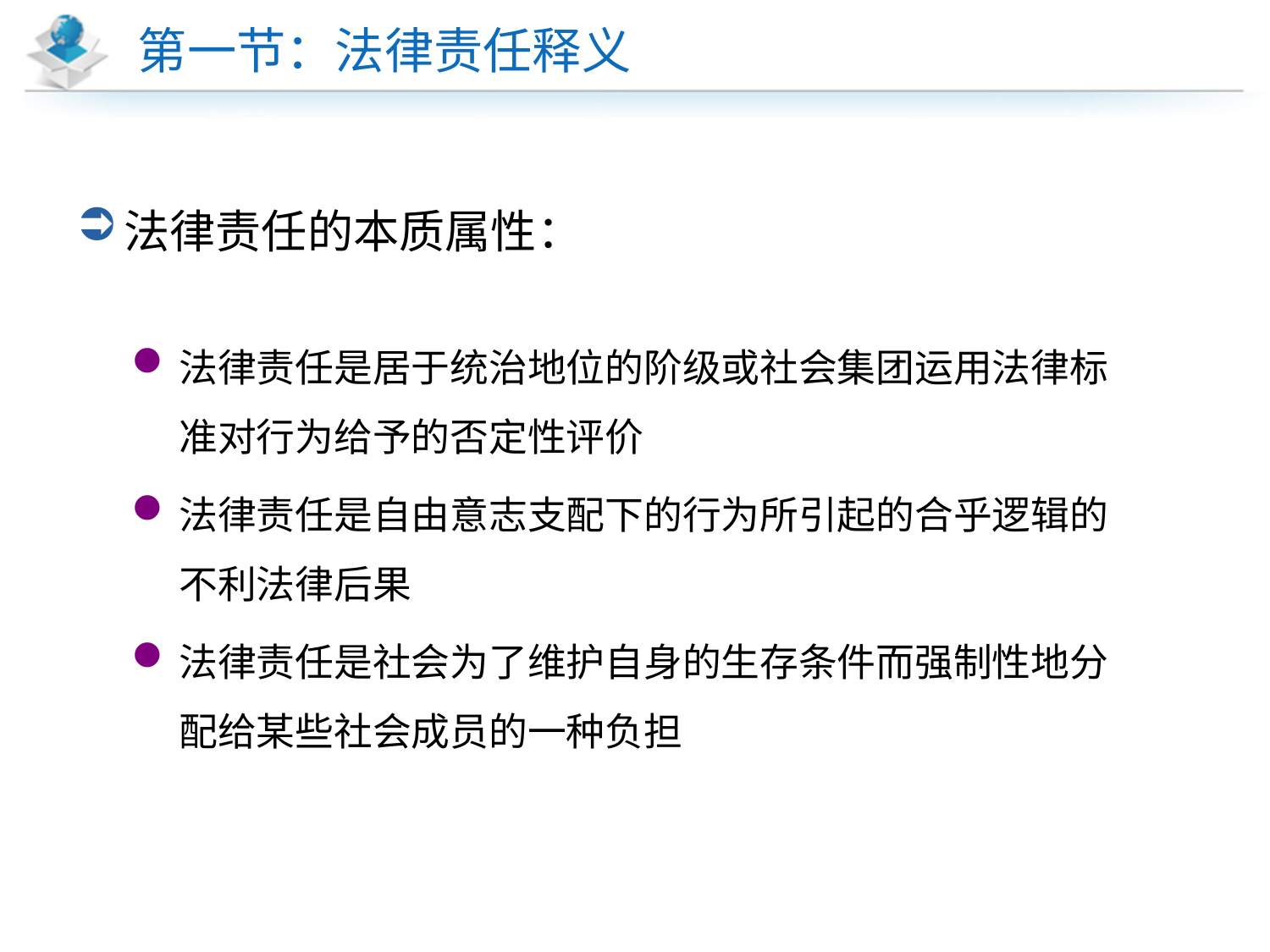

# 第一节：法律责任释义
法律责任的本质属性：
法律责任是居于统治地位的阶级或社会集团运用法律标准对行为给予的否定性评价
法律责任是自由意志支配下的行为所引起的合乎逻辑的不利法律后果
法律责任是社会为了维护自身的生存条件而强制性地分配给某些社会成员的一种负担